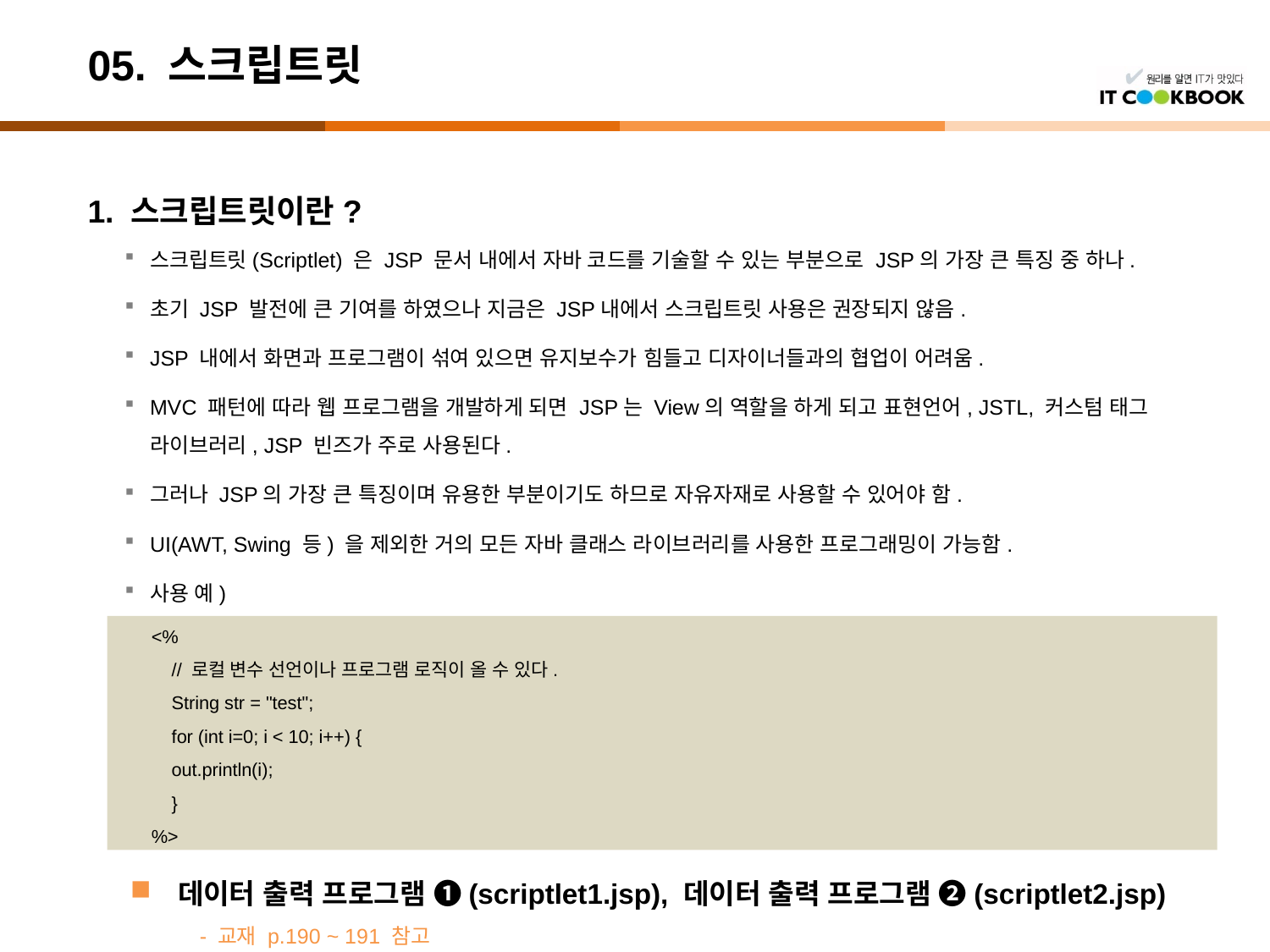

# 05. 스크립트릿
1. 스크립트릿이란?
스크립트릿(Scriptlet) 은 JSP 문서 내에서 자바 코드를 기술할 수 있는 부분으로 JSP의 가장 큰 특징 중 하나.
초기 JSP 발전에 큰 기여를 하였으나 지금은 JSP내에서 스크립트릿 사용은 권장되지 않음.
JSP 내에서 화면과 프로그램이 섞여 있으면 유지보수가 힘들고 디자이너들과의 협업이 어려움.
MVC 패턴에 따라 웹 프로그램을 개발하게 되면 JSP는 View의 역할을 하게 되고 표현언어, JSTL, 커스텀 태그 라이브러리, JSP 빈즈가 주로 사용된다.
그러나 JSP의 가장 큰 특징이며 유용한 부분이기도 하므로 자유자재로 사용할 수 있어야 함.
UI(AWT, Swing 등) 을 제외한 거의 모든 자바 클래스 라이브러리를 사용한 프로그래밍이 가능함.
사용 예)
<%
    // 로컬 변수 선언이나 프로그램 로직이 올 수 있다.
    String str = "test";
    for (int i=0; i < 10; i++) {
    out.println(i);
    }
%>

데이터 출력 프로그램 ➊(scriptlet1.jsp), 데이터 출력 프로그램 ➋(scriptlet2.jsp)
 - 교재 p.190 ~ 191 참고